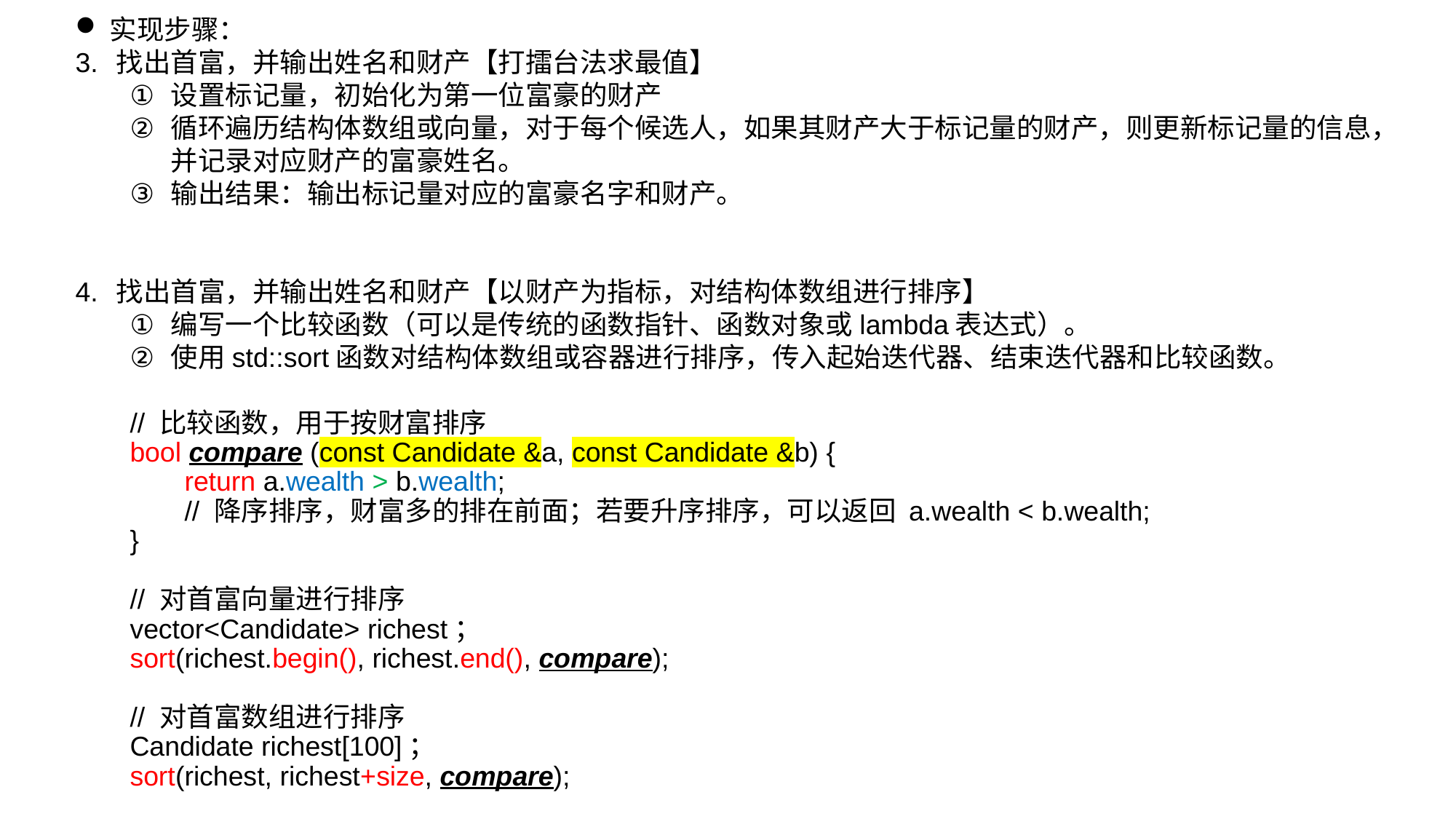

实现步骤：
找出首富，并输出姓名和财产【打擂台法求最值】
设置标记量，初始化为第一位富豪的财产
循环遍历结构体数组或向量，对于每个候选人，如果其财产大于标记量的财产，则更新标记量的信息，并记录对应财产的富豪姓名。
输出结果：输出标记量对应的富豪名字和财产。

找出首富，并输出姓名和财产【以财产为指标，对结构体数组进行排序】
编写一个比较函数（可以是传统的函数指针、函数对象或lambda表达式）。
使用std::sort函数对结构体数组或容器进行排序，传入起始迭代器、结束迭代器和比较函数。

// 比较函数，用于按财富排序
bool compare (const Candidate &a, const Candidate &b) {
return a.wealth > b.wealth;
// 降序排序，财富多的排在前面；若要升序排序，可以返回 a.wealth < b.wealth;
}

// 对首富向量进行排序
vector<Candidate> richest；
sort(richest.begin(), richest.end(), compare);

// 对首富数组进行排序
Candidate richest[100]；
sort(richest, richest+size, compare);